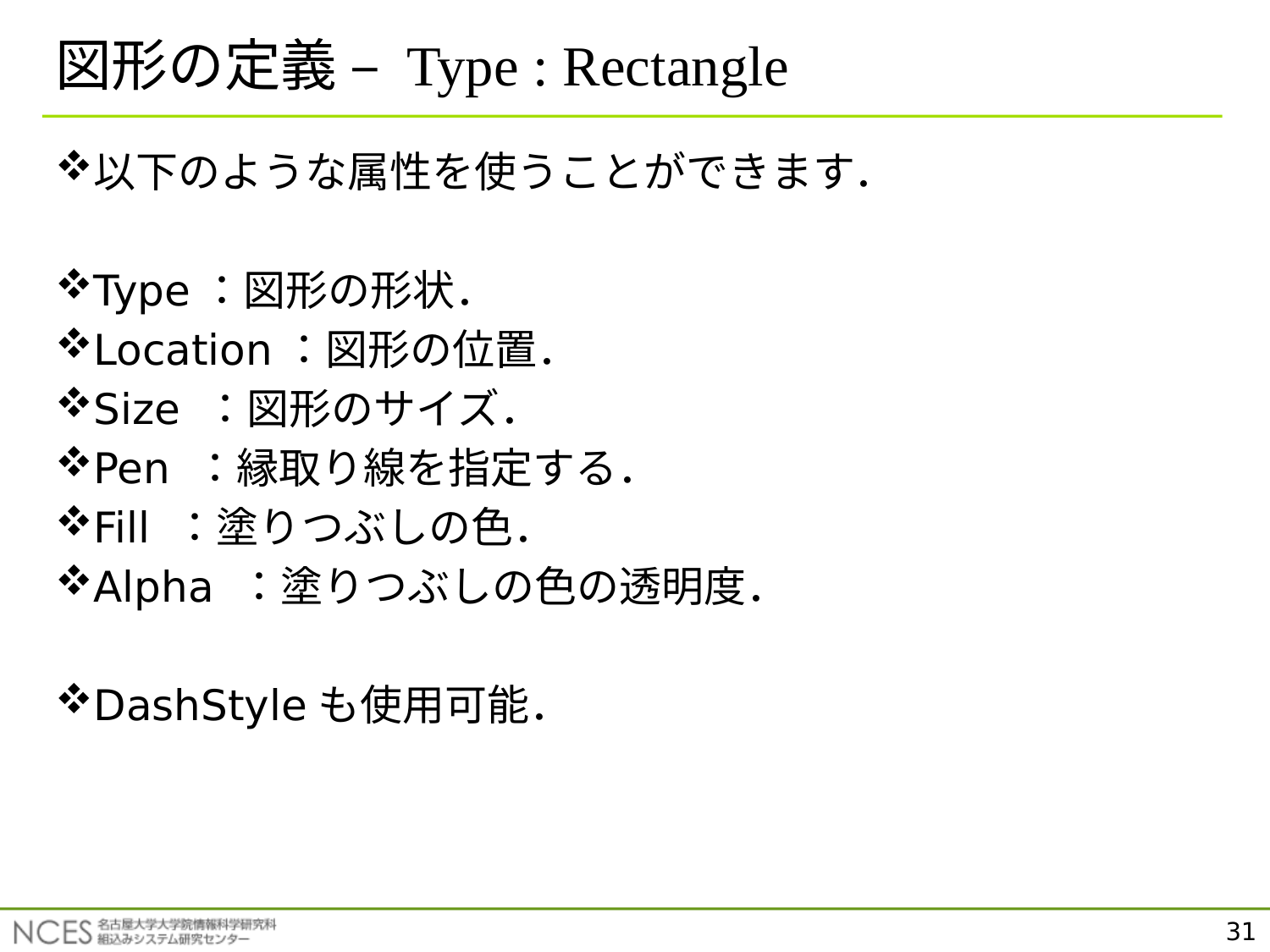

# 図形の定義 – Type : Rectangle
以下のような属性を使うことができます．

Type：図形の形状．
Location：図形の位置．
Size ：図形のサイズ．
Pen ：縁取り線を指定する．
Fill ：塗りつぶしの色．
Alpha ：塗りつぶしの色の透明度．

DashStyleも使用可能．

31